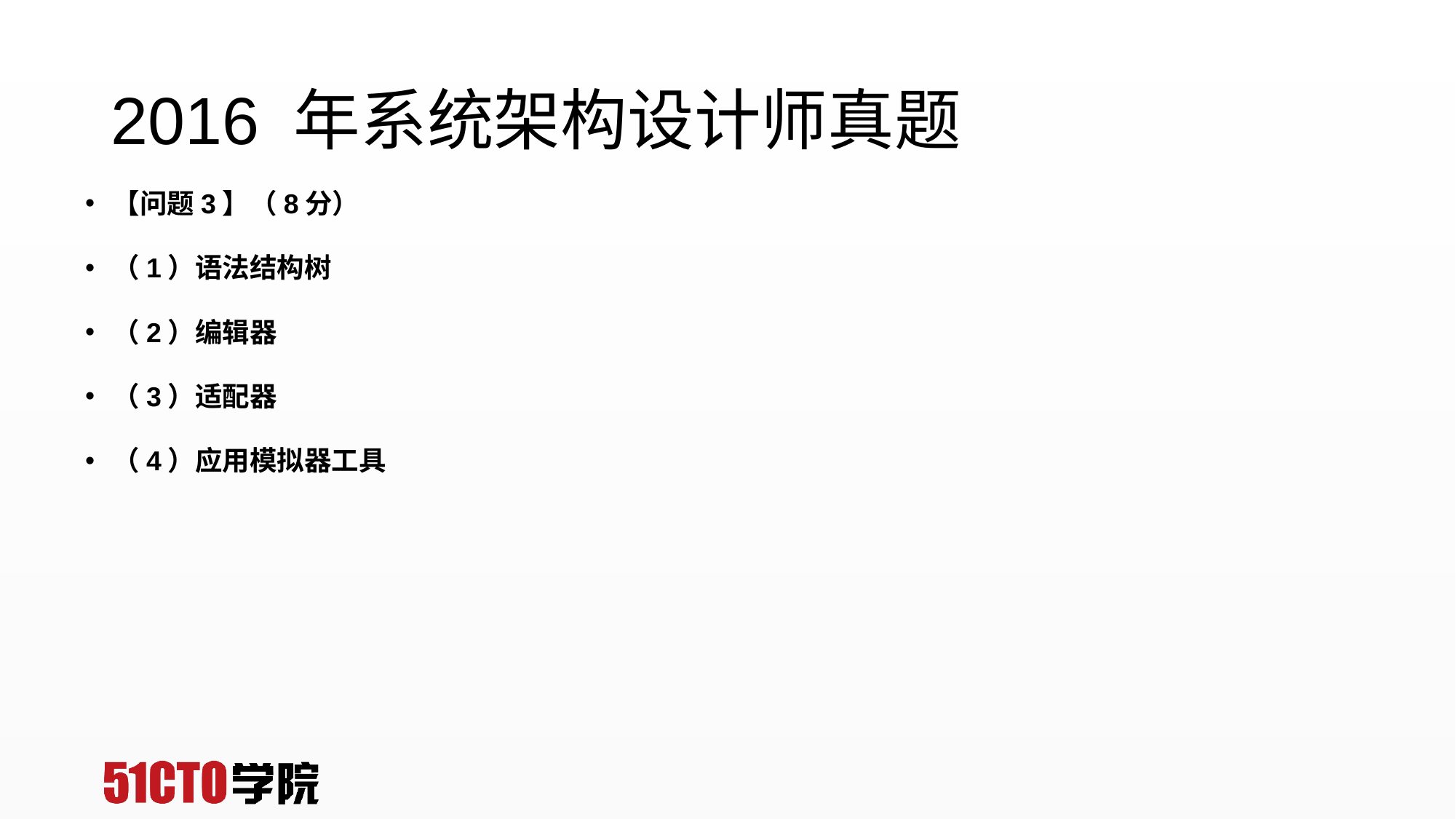

# 2016 年系统架构设计师真题
【问题3】（8分）
（1）语法结构树
（2）编辑器
（3）适配器
（4）应用模拟器工具